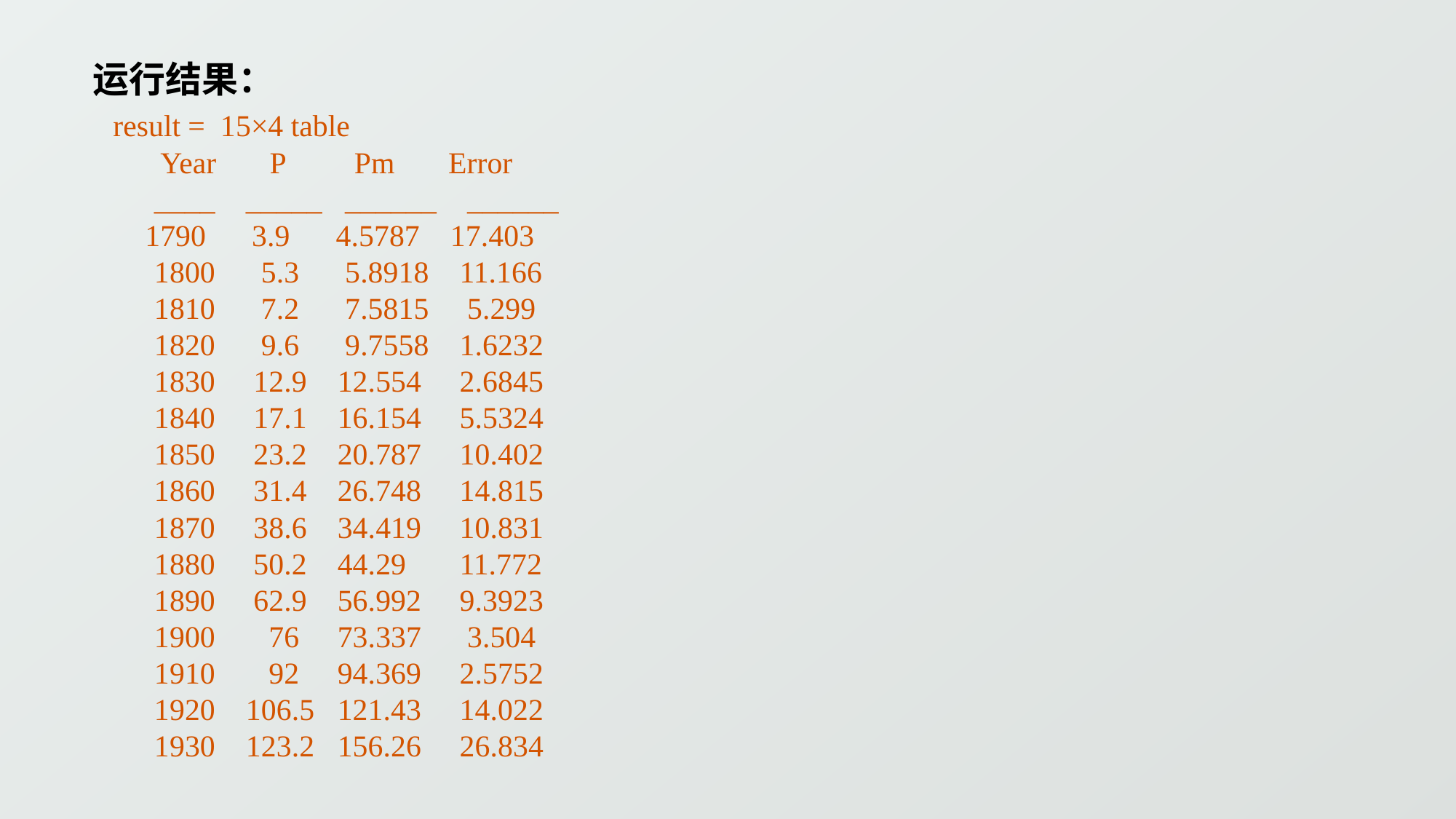

运行结果：
  result =  15×4 table
         Year       P         Pm       Error 
             ____    _____   ______    ______
       1790      3.9      4.5787    17.403
             1800      5.3      5.8918    11.166
             1810      7.2      7.5815     5.299
             1820      9.6      9.7558    1.6232
             1830     12.9    12.554     2.6845
             1840     17.1    16.154     5.5324
             1850     23.2    20.787     10.402
             1860     31.4    26.748     14.815
             1870     38.6    34.419     10.831
             1880     50.2    44.29       11.772
             1890     62.9    56.992     9.3923
             1900       76     73.337      3.504
             1910       92     94.369     2.5752
             1920    106.5   121.43     14.022
             1930    123.2   156.26     26.834